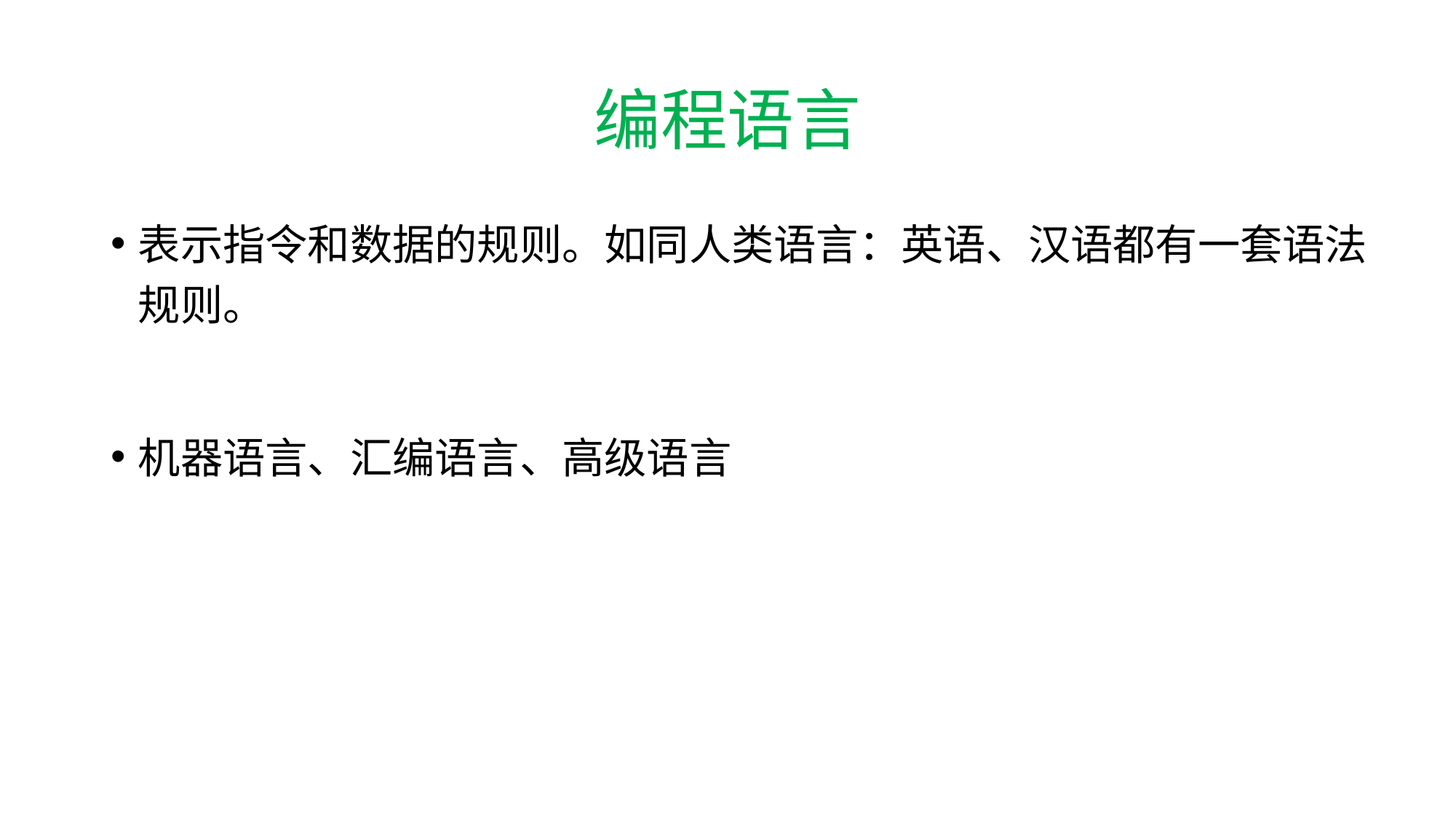

# 编程语言
表示指令和数据的规则。如同人类语言：英语、汉语都有一套语法规则。

机器语言、汇编语言、高级语言